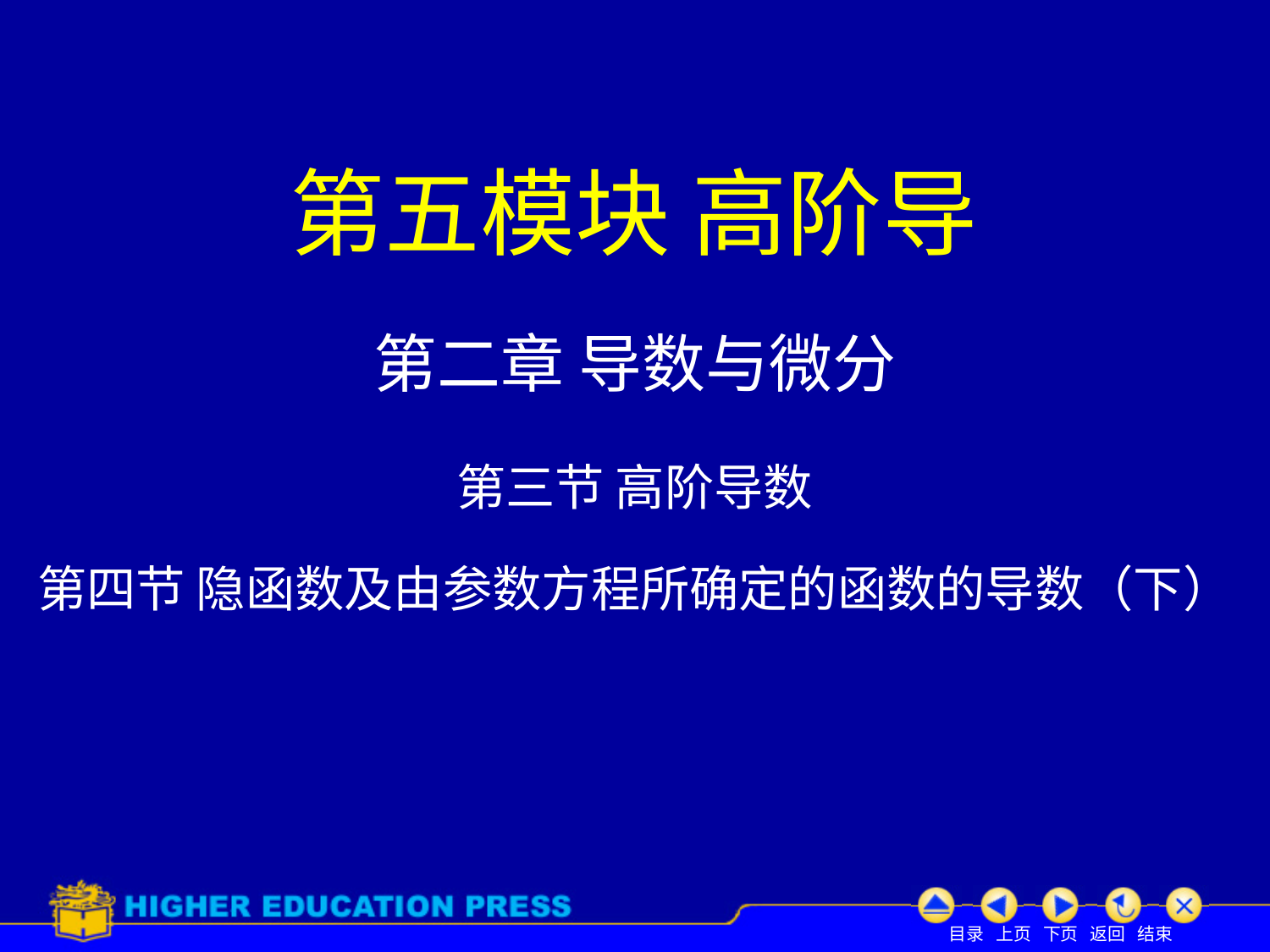

# 第五模块 高阶导
第二章 导数与微分
第三节 高阶导数
第四节 隐函数及由参数方程所确定的函数的导数（下）